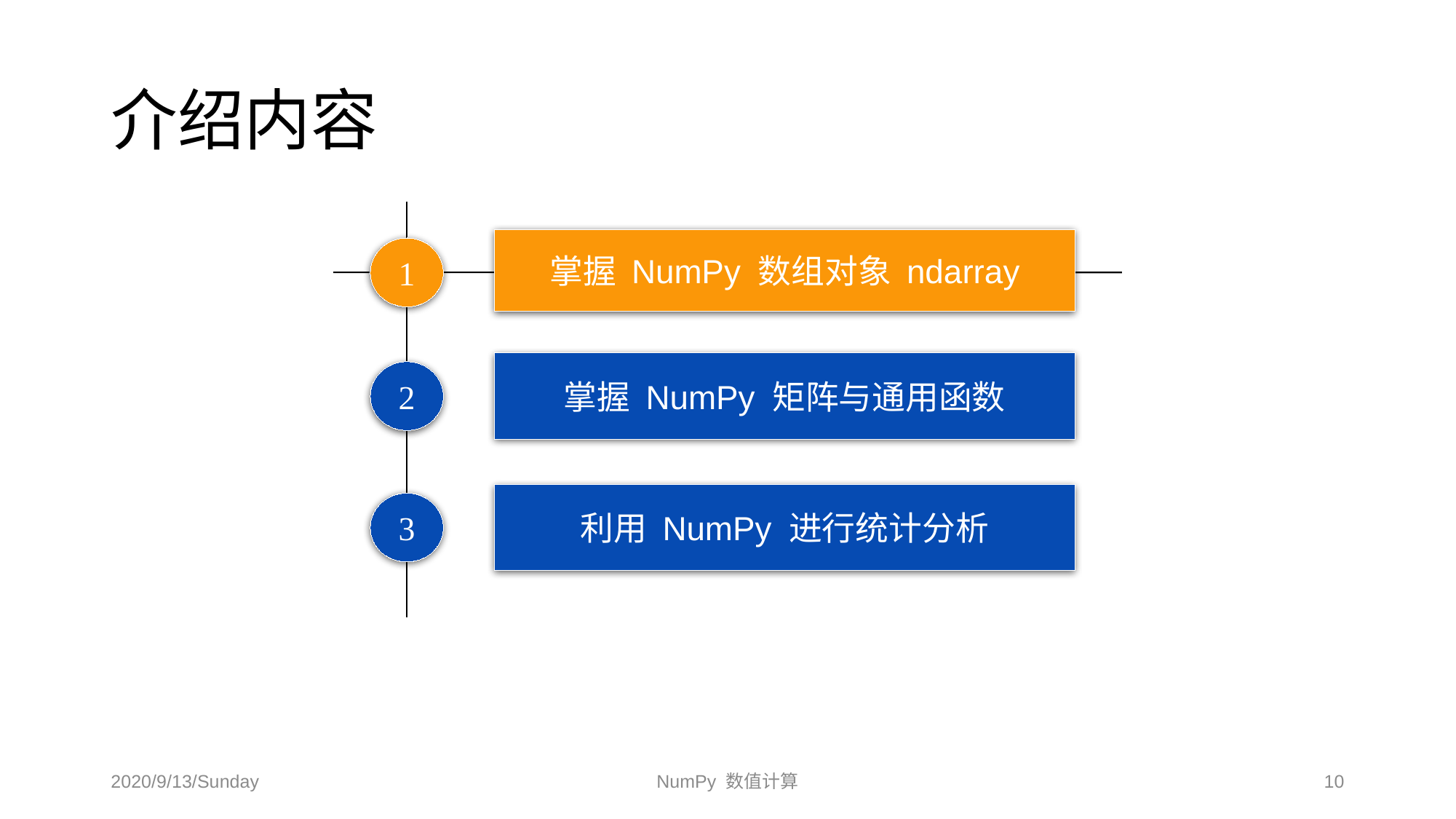

# 介绍内容
掌握 NumPy 数组对象 ndarray
1

掌握 NumPy 矩阵与通用函数
2
利用 NumPy 进行统计分析
3
2020/9/13/Sunday
NumPy 数值计算
10